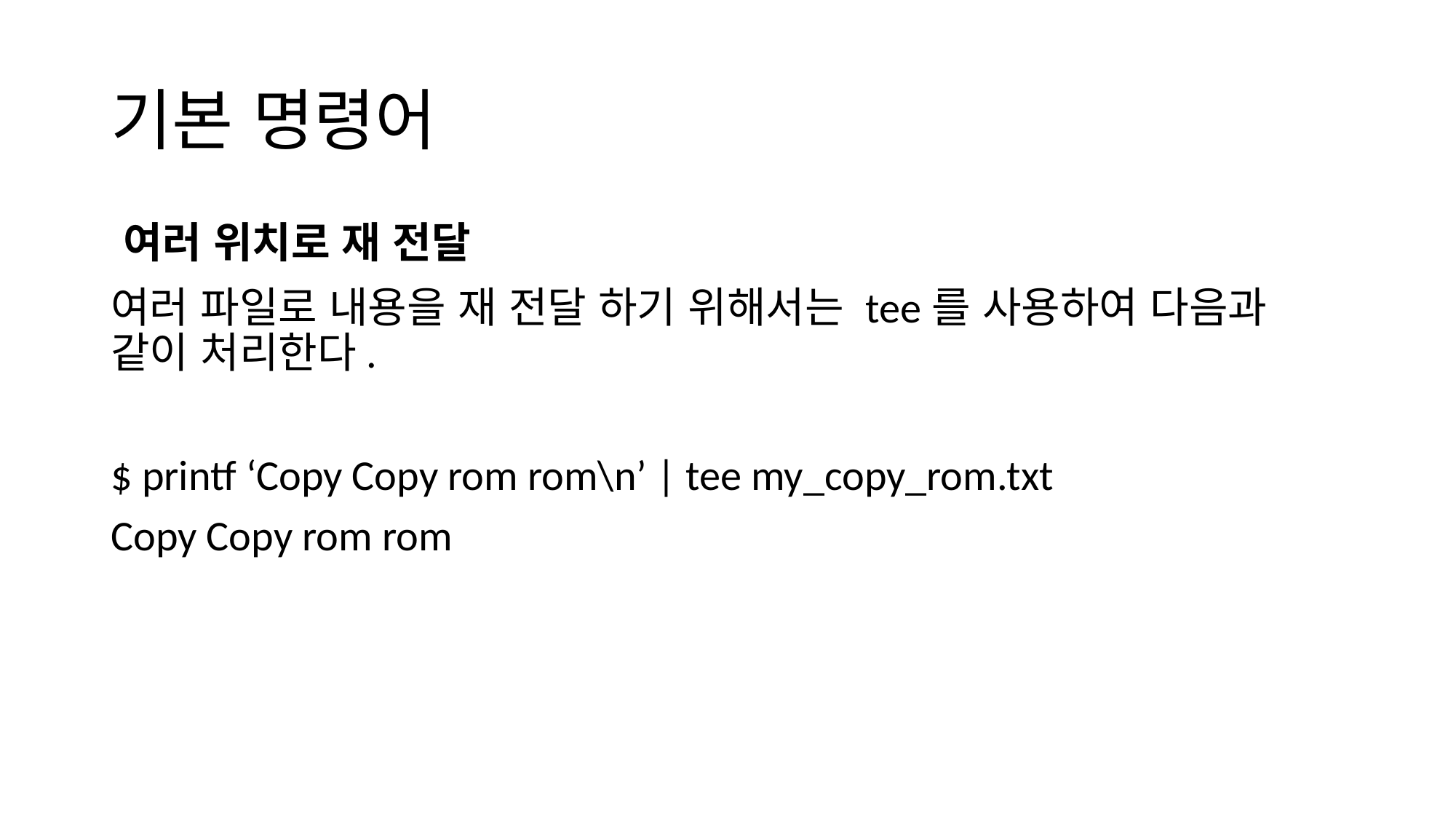

# 기본 명령어
여러 위치로 재 전달
여러 파일로 내용을 재 전달 하기 위해서는 tee를 사용하여 다음과 같이 처리한다.

$ printf ‘Copy Copy rom rom\n’ | tee my_copy_rom.txt
Copy Copy rom rom